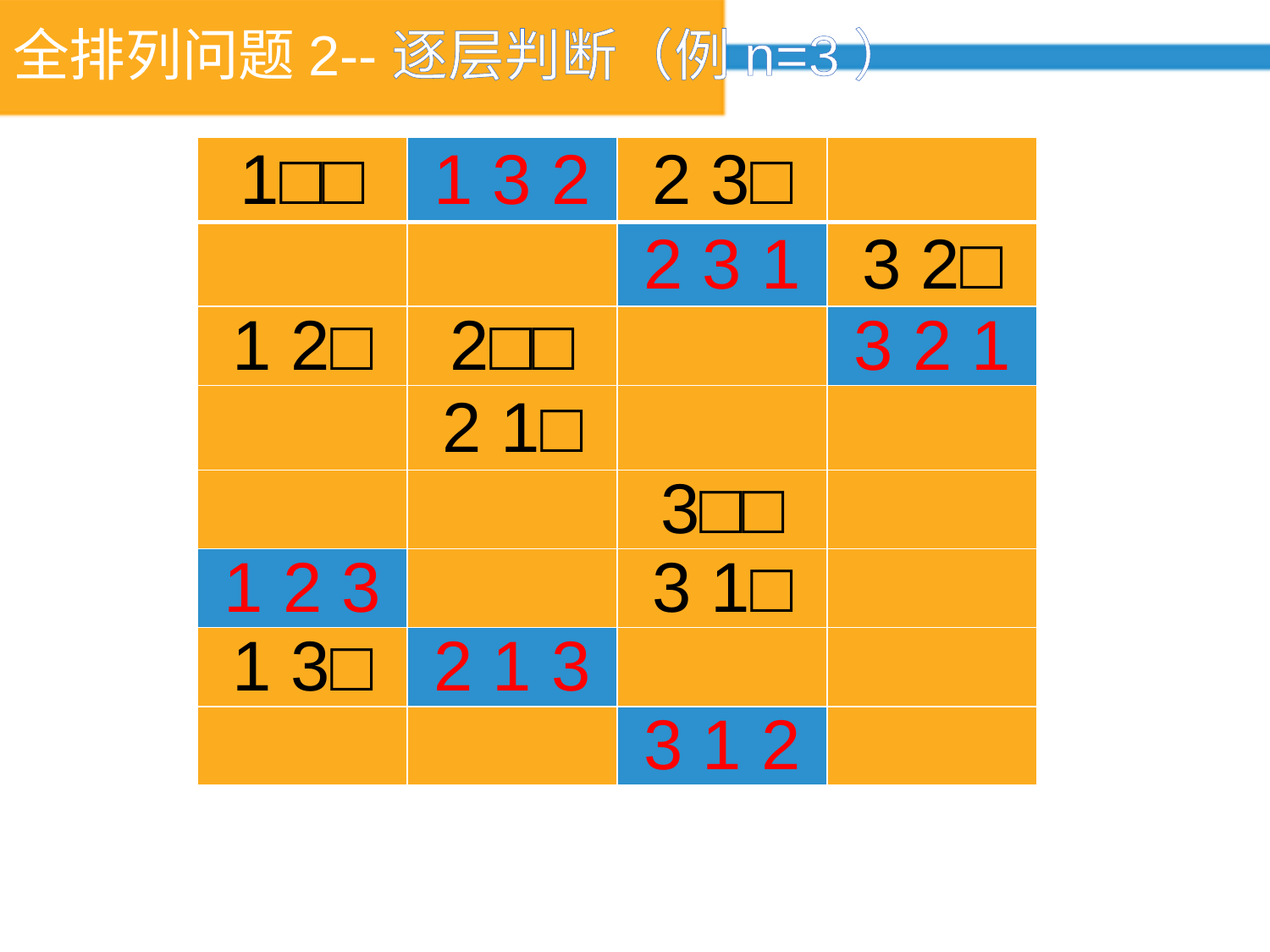

# 全排列问题2--逐层判断（例n=3）
| 1□□ | 1 3 2 | 2 3□ |  |
| --- | --- | --- | --- |
|  |  | 2 3 1 | 3 2□ |
| 1 2□ | 2□□ |  | 3 2 1 |
|  | 2 1□ |  |  |
|  |  | 3□□ |  |
| 1 2 3 |  | 3 1□ |  |
| 1 3□ | 2 1 3 |  |  |
|  |  | 3 1 2 |  |